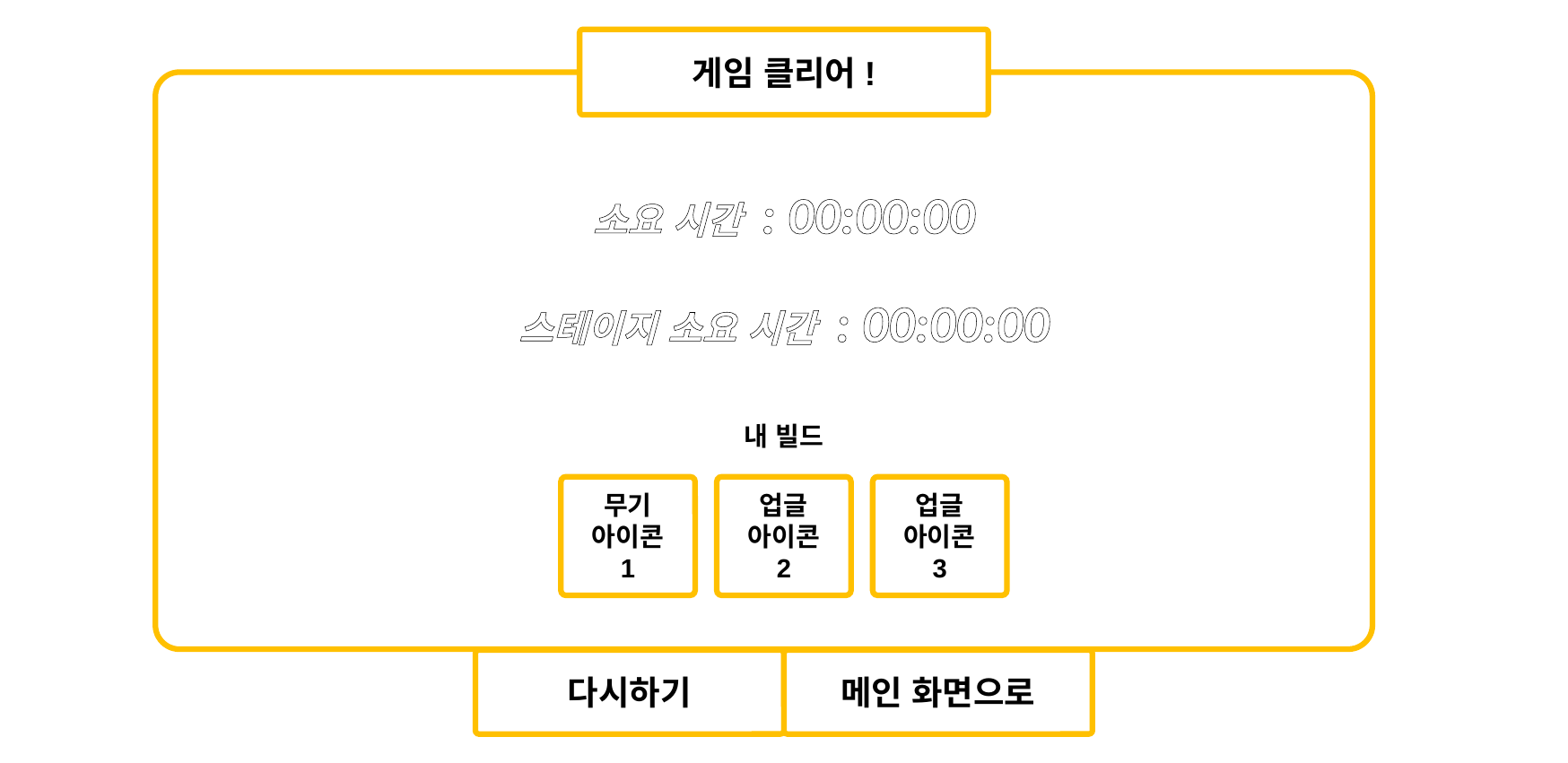

게임 클리어!

소요 시간 : 00:00:00
스테이지 소요 시간 : 00:00:00
내 빌드
무기
아이콘
1
업글
아이콘
2
업글
아이콘
3
다시하기
메인 화면으로